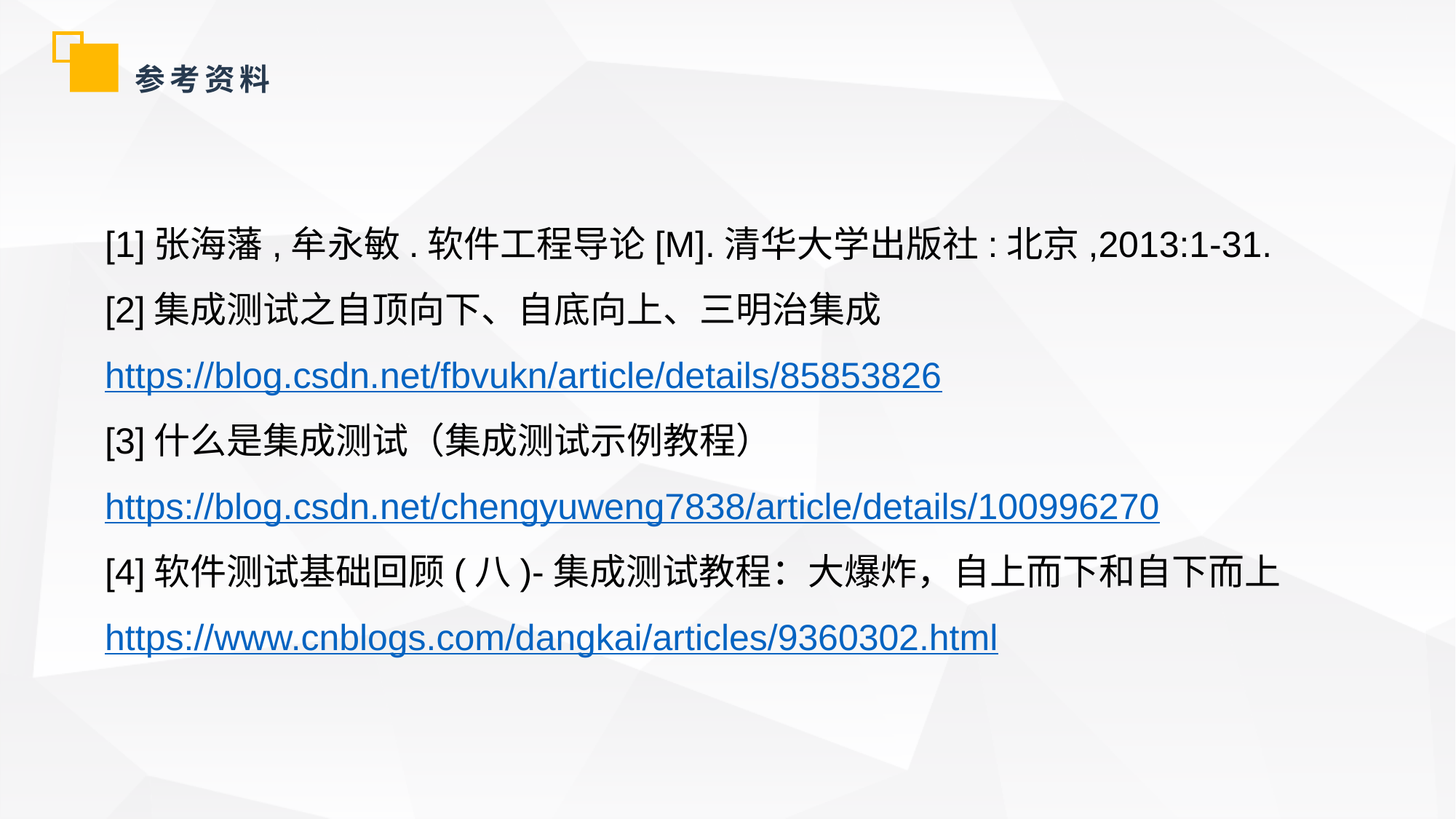

参考资料
[1]张海藩,牟永敏.软件工程导论[M].清华大学出版社:北京,2013:1-31.
[2]集成测试之自顶向下、自底向上、三明治集成
https://blog.csdn.net/fbvukn/article/details/85853826
[3]什么是集成测试（集成测试示例教程）
https://blog.csdn.net/chengyuweng7838/article/details/100996270
[4]软件测试基础回顾(八)-集成测试教程：大爆炸，自上而下和自下而上
https://www.cnblogs.com/dangkai/articles/9360302.html